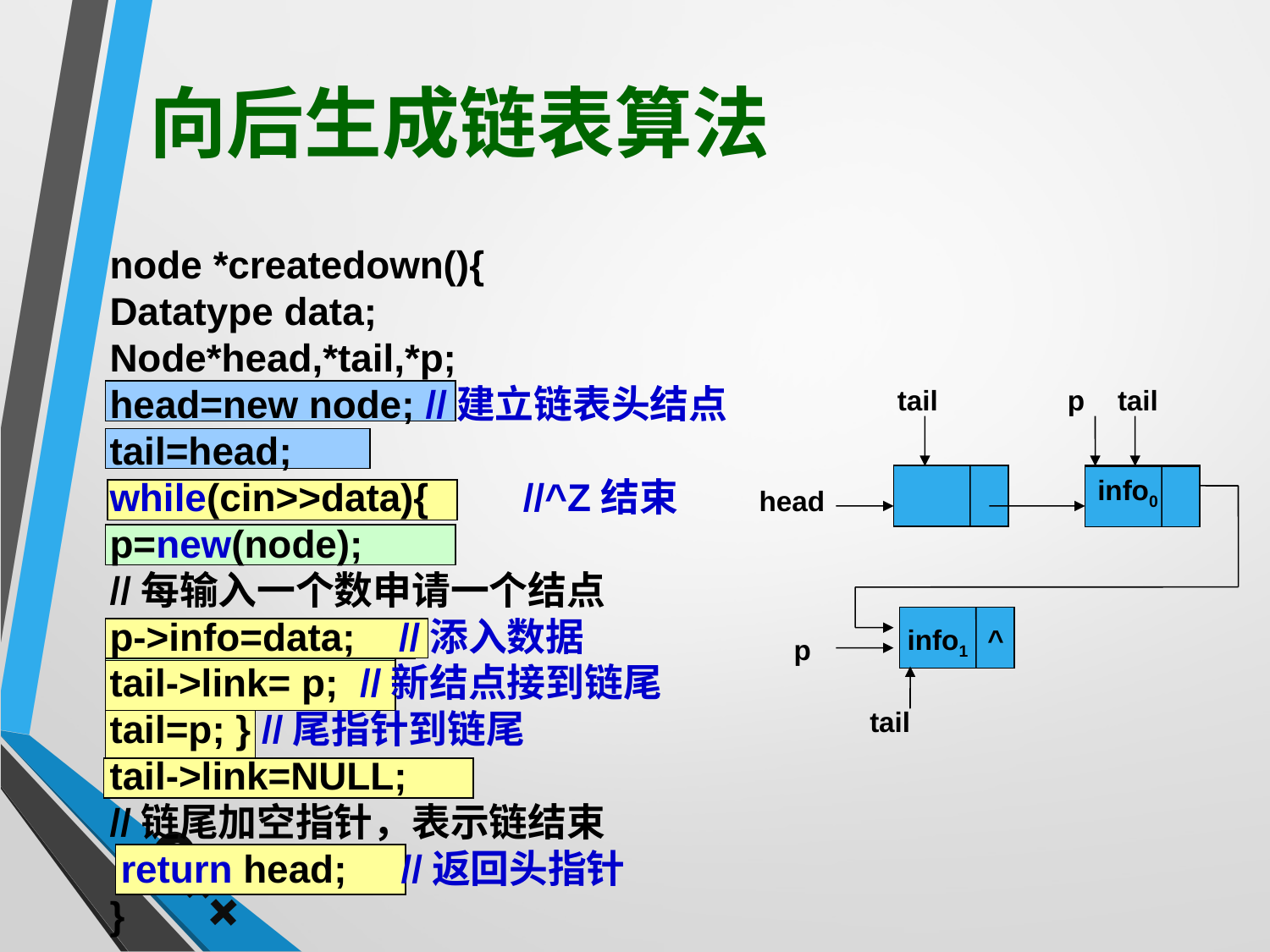

# 向后生成链表算法

node *createdown(){
Datatype data;
Node*head,*tail,*p;
head=new node; //建立链表头结点
tail=head;
while(cin>>data){	   //^Z结束
p=new(node);
//每输入一个数申请一个结点
p->info=data;    //添入数据
tail->link= p;  //新结点接到链尾
tail=p; } //尾指针到链尾
tail->link=NULL;
//链尾加空指针，表示链结束
 return head;     //返回头指针
}
tail
p
tail

info0

head

info1
^

p

tail